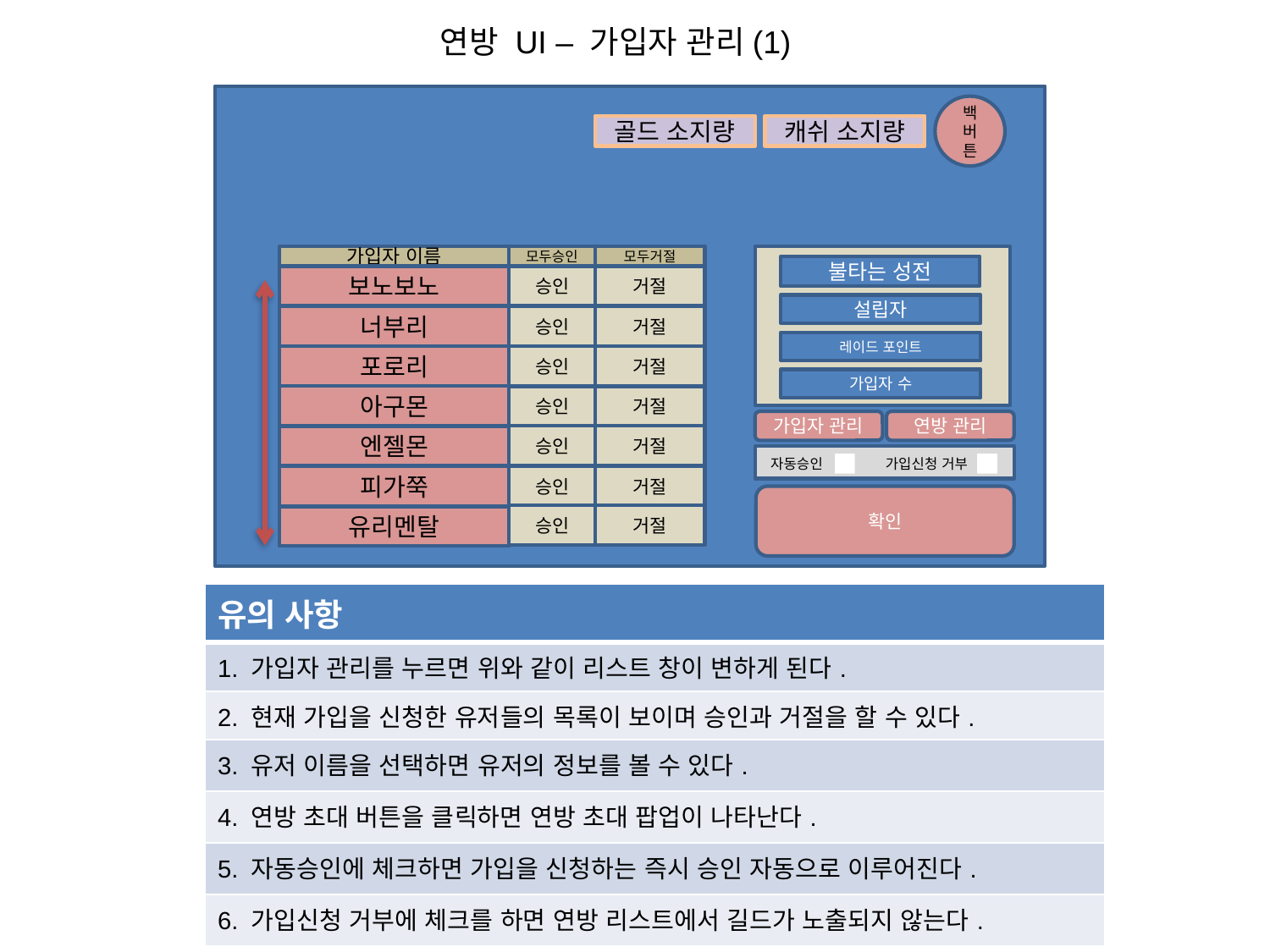

연방 UI – 가입자 관리(1)

백버튼
골드 소지량
캐쉬 소지량
가입자 이름
모두승인
모두거절
보노보노
승인
거절
너부리
승인
거절
승인
거절
포로리
아구몬
승인
거절
연방 관리
승인
거절
엔젤몬
승인
거절
피가쭉
확인
승인
거절
유리멘탈

불타는 성전
설립자
레이드 포인트
가입자 수
가입자 관리

자동승인
가입신청 거부

| 유의 사항 |
| --- |
| 1. 가입자 관리를 누르면 위와 같이 리스트 창이 변하게 된다. |
| 2. 현재 가입을 신청한 유저들의 목록이 보이며 승인과 거절을 할 수 있다. |
| 3. 유저 이름을 선택하면 유저의 정보를 볼 수 있다. |
| 4. 연방 초대 버튼을 클릭하면 연방 초대 팝업이 나타난다. |
| 5. 자동승인에 체크하면 가입을 신청하는 즉시 승인 자동으로 이루어진다. |
| 6. 가입신청 거부에 체크를 하면 연방 리스트에서 길드가 노출되지 않는다. |